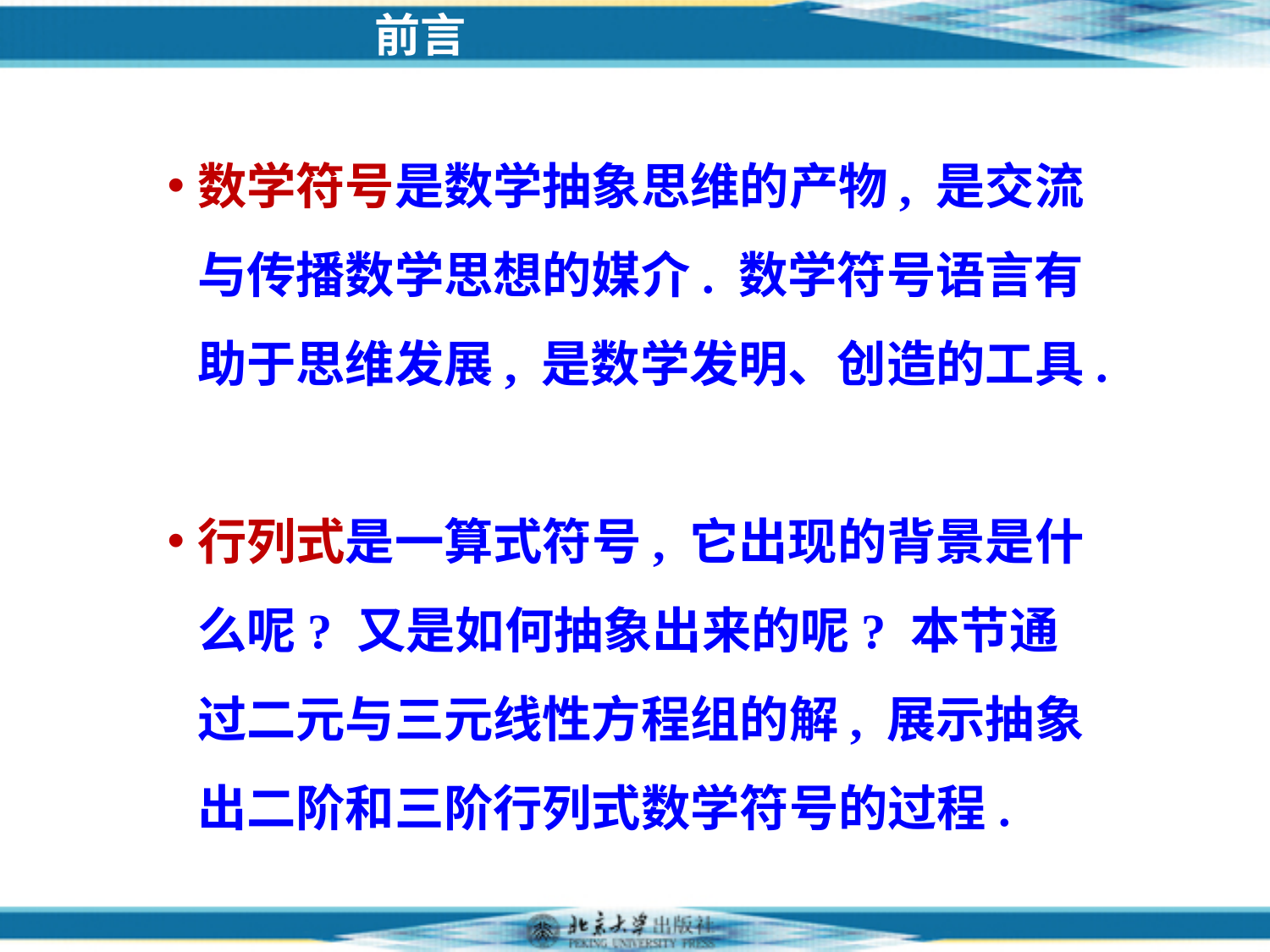

前言

数学符号是数学抽象思维的产物, 是交流与传播数学思想的媒介. 数学符号语言有助于思维发展, 是数学发明、创造的工具.
行列式是一算式符号, 它出现的背景是什么呢? 又是如何抽象出来的呢? 本节通过二元与三元线性方程组的解, 展示抽象出二阶和三阶行列式数学符号的过程.